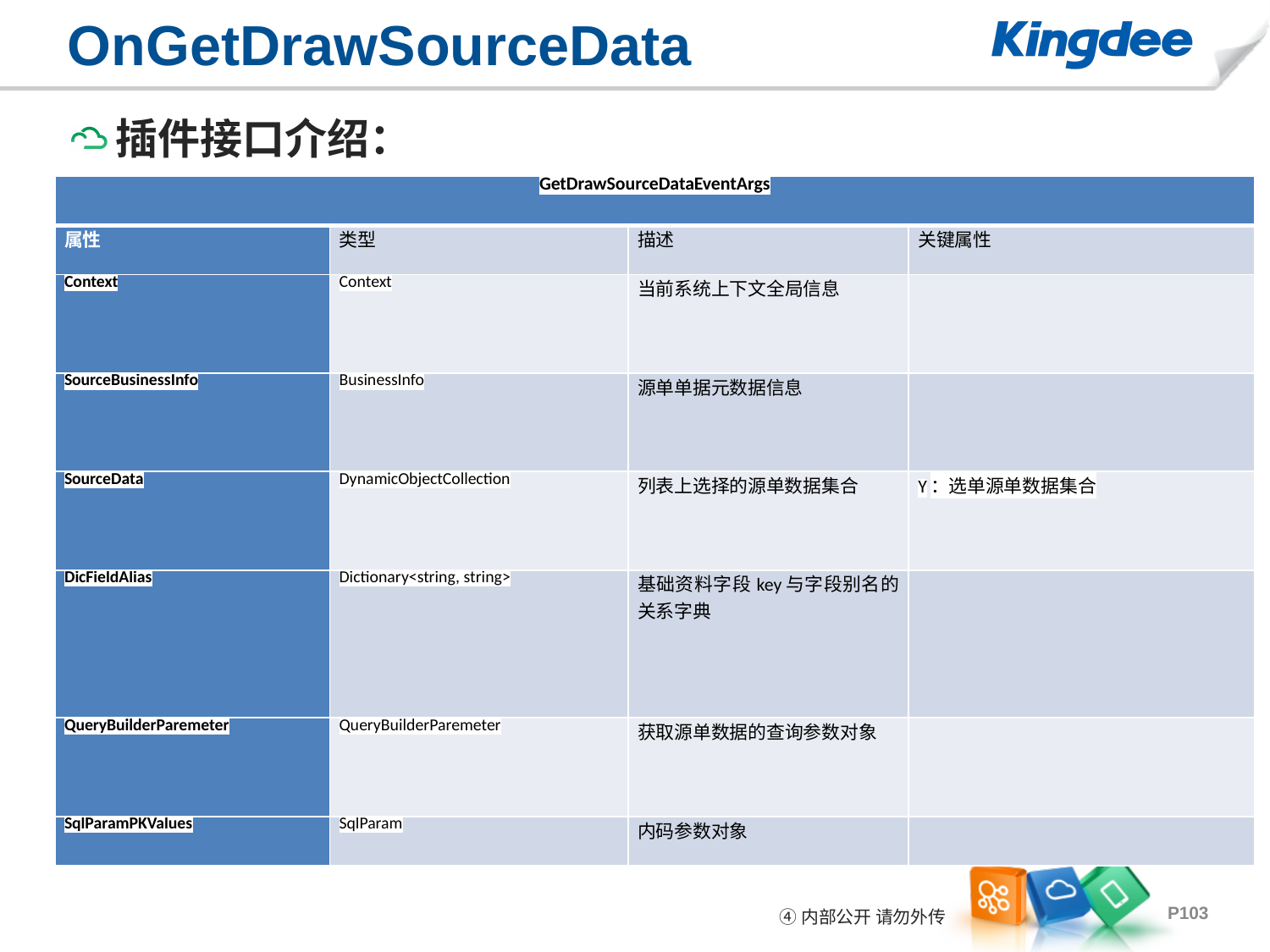

# OnGetDrawSourceData
插件接口介绍：

| GetDrawSourceDataEventArgs |  |  |  |
| --- | --- | --- | --- |
| 属性 | 类型 | 描述 | 关键属性 |
| Context | Context | 当前系统上下文全局信息 |  |
| SourceBusinessInfo | BusinessInfo | 源单单据元数据信息 |  |
| SourceData | DynamicObjectCollection | 列表上选择的源单数据集合 | Y：选单源单数据集合 |
| DicFieldAlias | Dictionary<string, string> | 基础资料字段key与字段别名的关系字典 |  |
| QueryBuilderParemeter | QueryBuilderParemeter | 获取源单数据的查询参数对象 |  |
| SqlParamPKValues | SqlParam | 内码参数对象 |  |